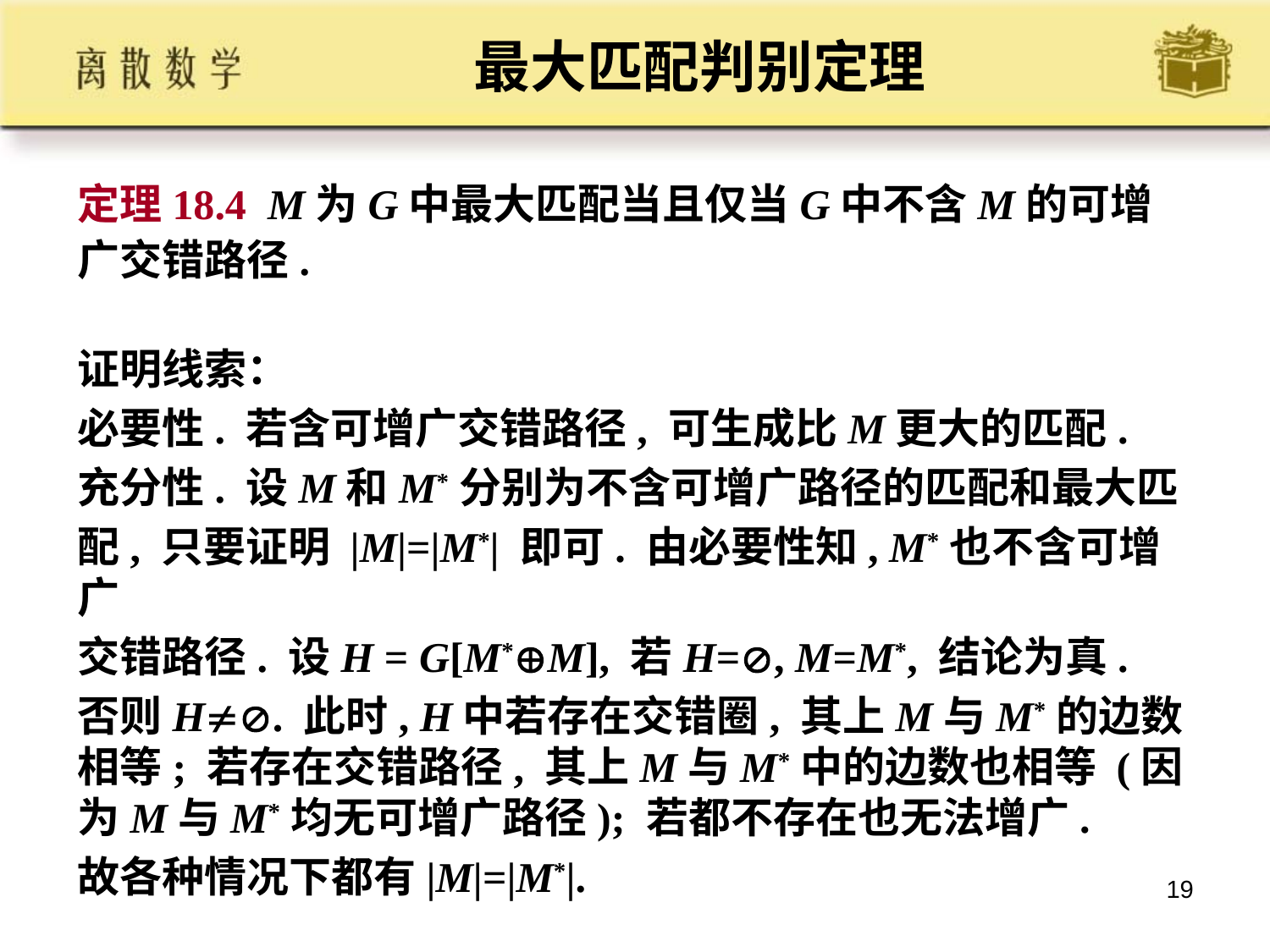

# 最大匹配判别定理
定理18.4  M为G中最大匹配当且仅当G中不含M的可增广交错路径.
证明线索：
必要性. 若含可增广交错路径, 可生成比M更大的匹配.
充分性. 设M和M*分别为不含可增广路径的匹配和最大匹
配, 只要证明 |M|=|M*| 即可. 由必要性知, M*也不含可增广
交错路径. 设H = G[M*⊕M], 若H=∅, M=M*, 结论为真.
否则H≠∅. 此时, H中若存在交错圈, 其上M与M*的边数相等; 若存在交错路径, 其上M与M*中的边数也相等 (因为M与M*均无可增广路径); 若都不存在也无法增广.
故各种情况下都有|M|=|M*|.
19